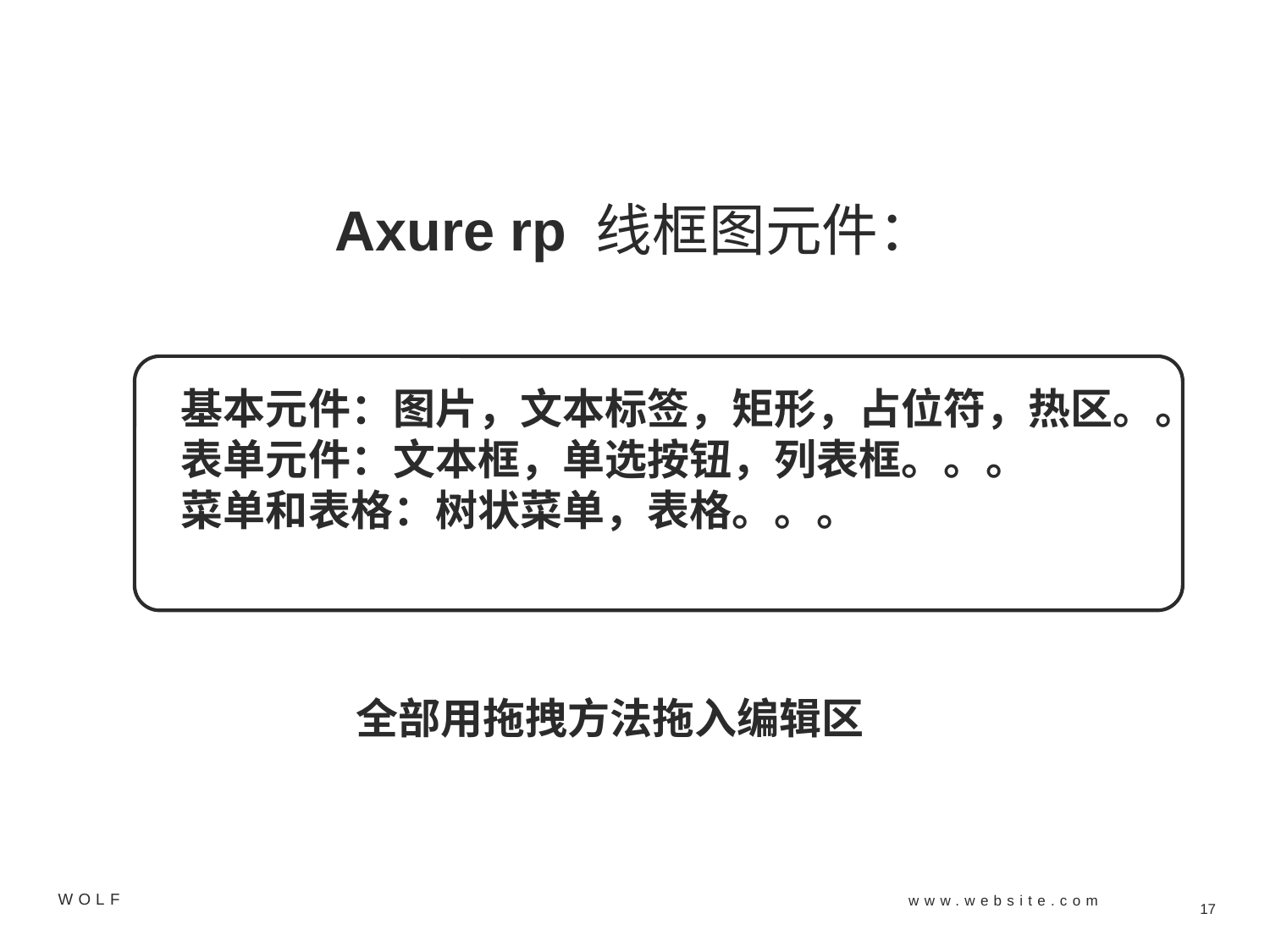

Axure rp 线框图元件：

基本元件：图片，文本标签，矩形，占位符，热区。。
表单元件：文本框，单选按钮，列表框。。。
菜单和表格：树状菜单，表格。。。
全部用拖拽方法拖入编辑区